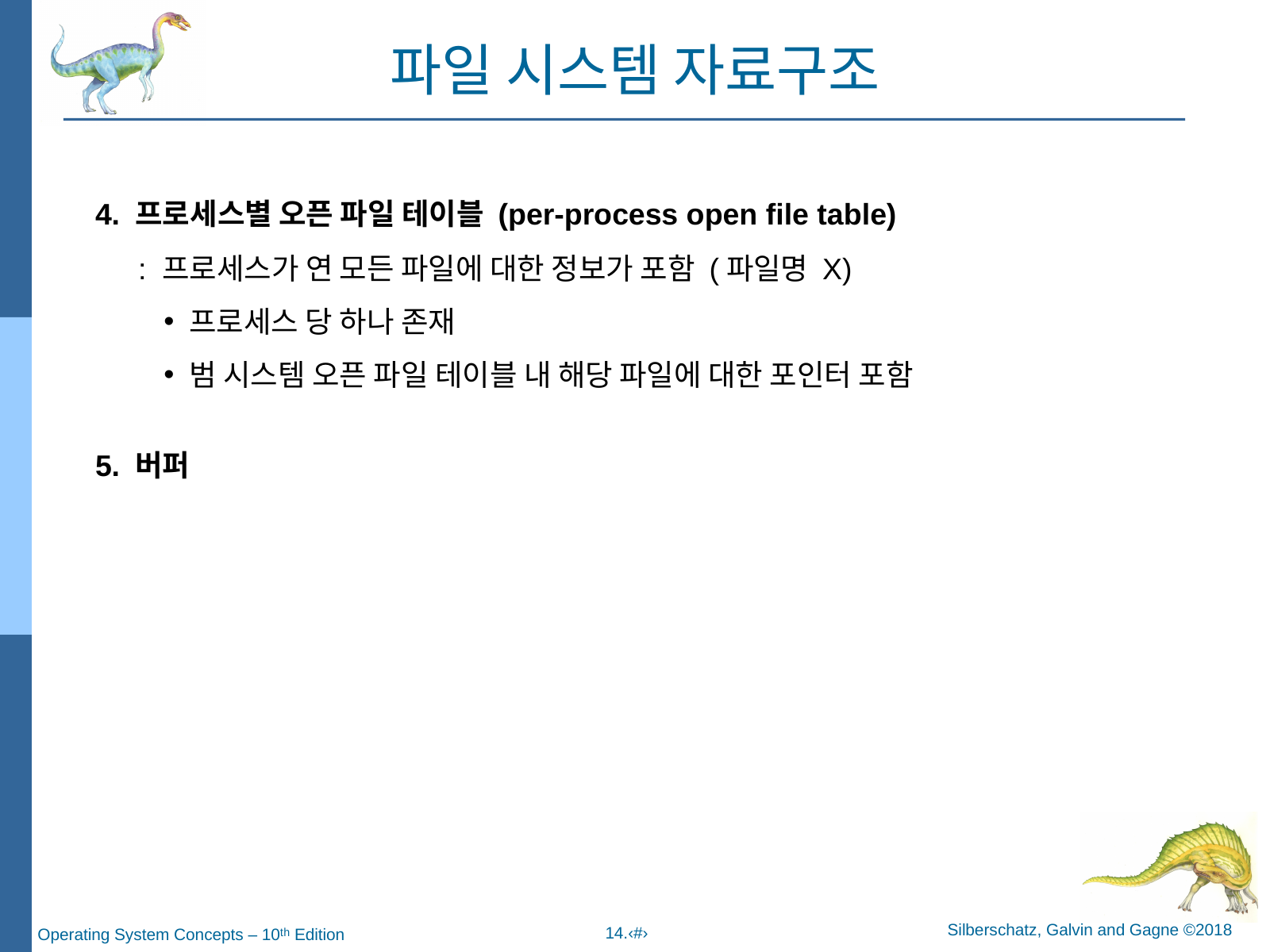

파일 시스템 자료구조

4. 프로세스별 오픈 파일 테이블 (per-process open file table)
: 프로세스가 연 모든 파일에 대한 정보가 포함 (파일명 X)
프로세스 당 하나 존재
범 시스템 오픈 파일 테이블 내 해당 파일에 대한 포인터 포함

5. 버퍼

Silberschatz, Galvin and Gagne ©2018
14.‹#›
Operating System Concepts – 10ᵗʰ Edition